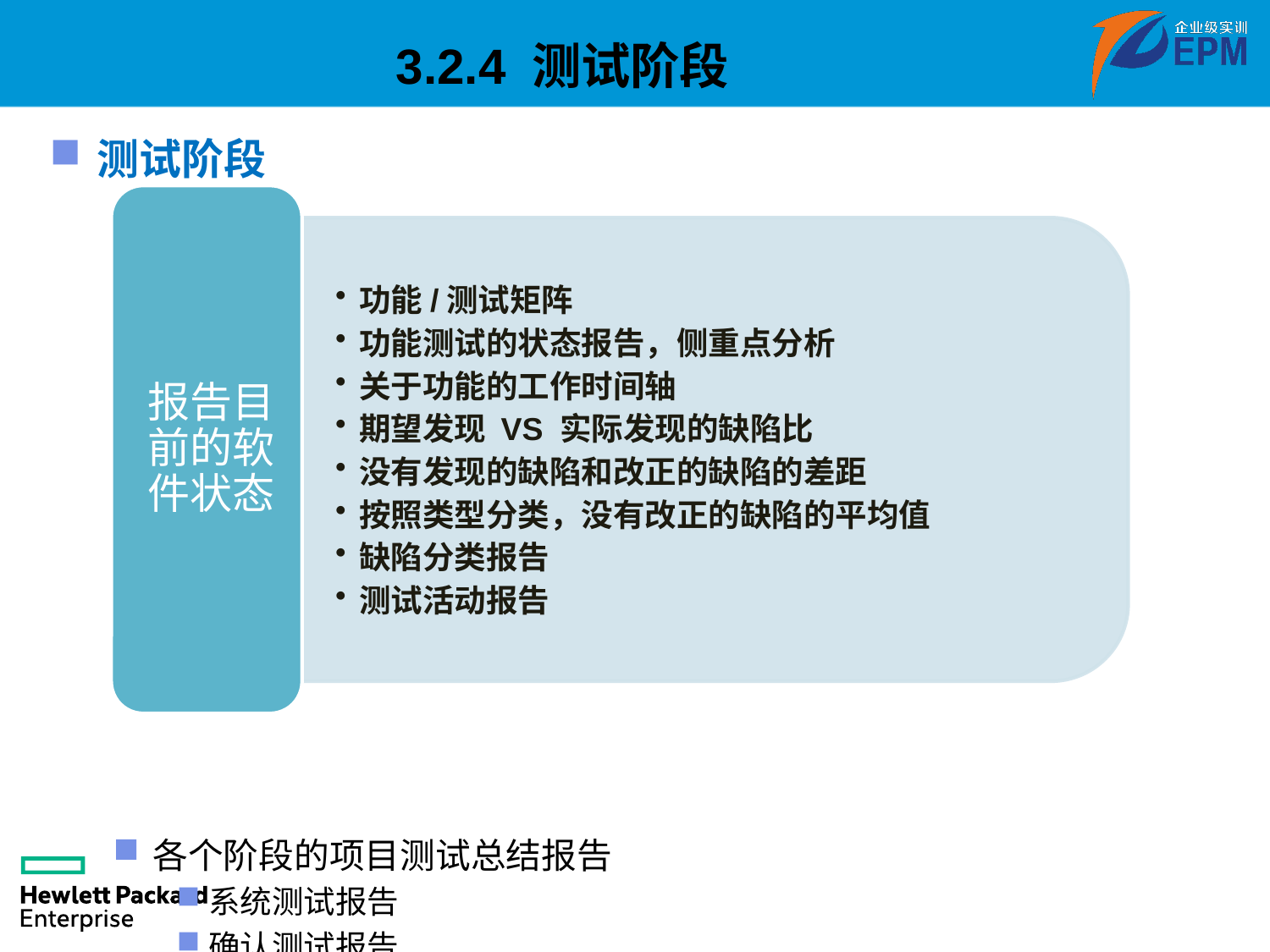

3.2.4 测试阶段
测试阶段

各个阶段的项目测试总结报告
系统测试报告
确认测试报告

功能/测试矩阵
功能测试的状态报告，侧重点分析
关于功能的工作时间轴
期望发现 VS 实际发现的缺陷比
没有发现的缺陷和改正的缺陷的差距
按照类型分类，没有改正的缺陷的平均值
缺陷分类报告
测试活动报告
报告目前的软件状态